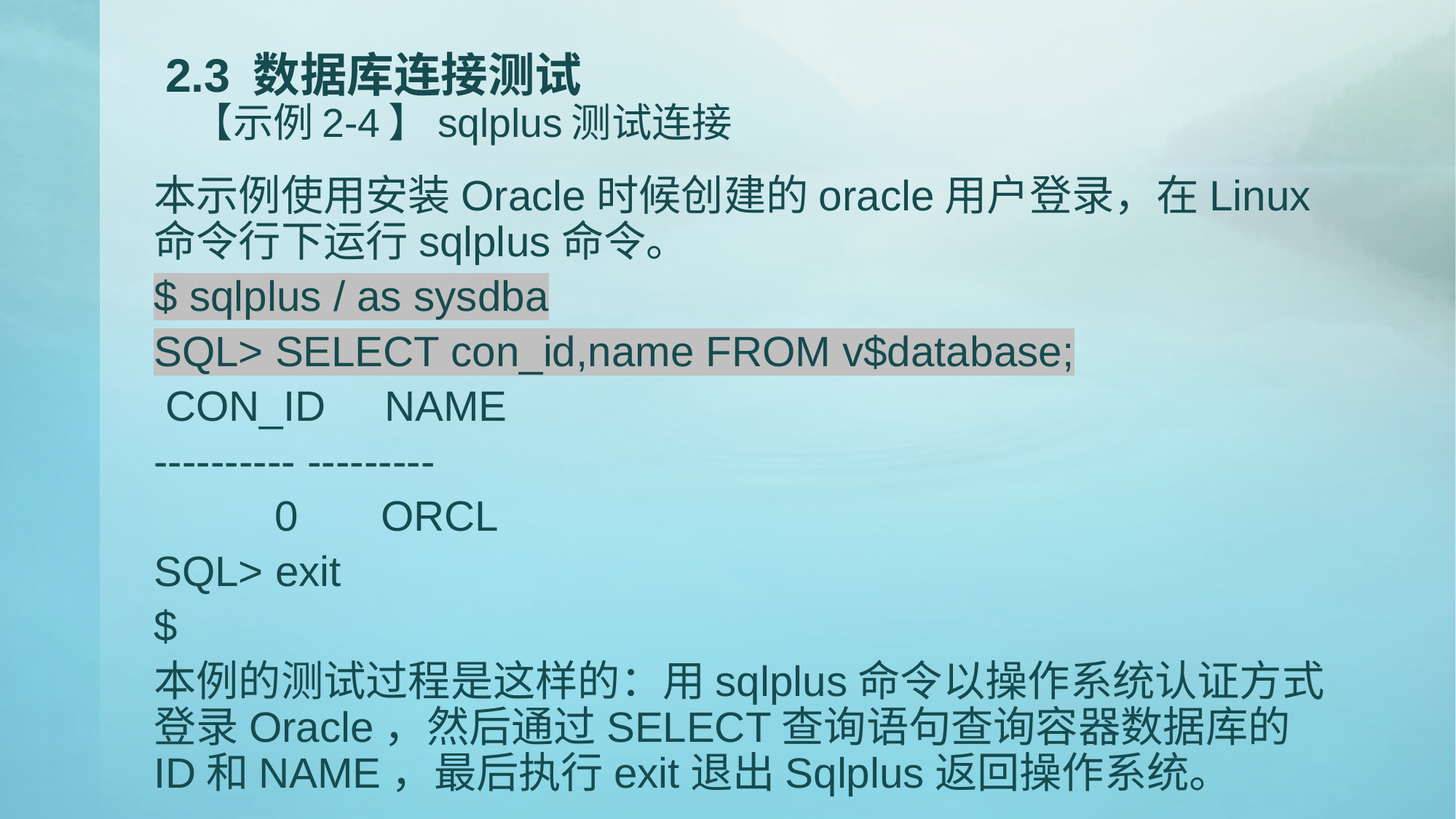

# 2.3 数据库连接测试 【示例2‑4】sqlplus测试连接
本示例使用安装Oracle时候创建的oracle用户登录，在Linux命令行下运行sqlplus命令。
$ sqlplus / as sysdba
SQL> SELECT con_id,name FROM v$database;
 CON_ID     NAME
---------- ---------
	 0       ORCL
SQL> exit
$
本例的测试过程是这样的：用sqlplus命令以操作系统认证方式登录Oracle，然后通过SELECT查询语句查询容器数据库的ID和NAME，最后执行exit退出Sqlplus返回操作系统。